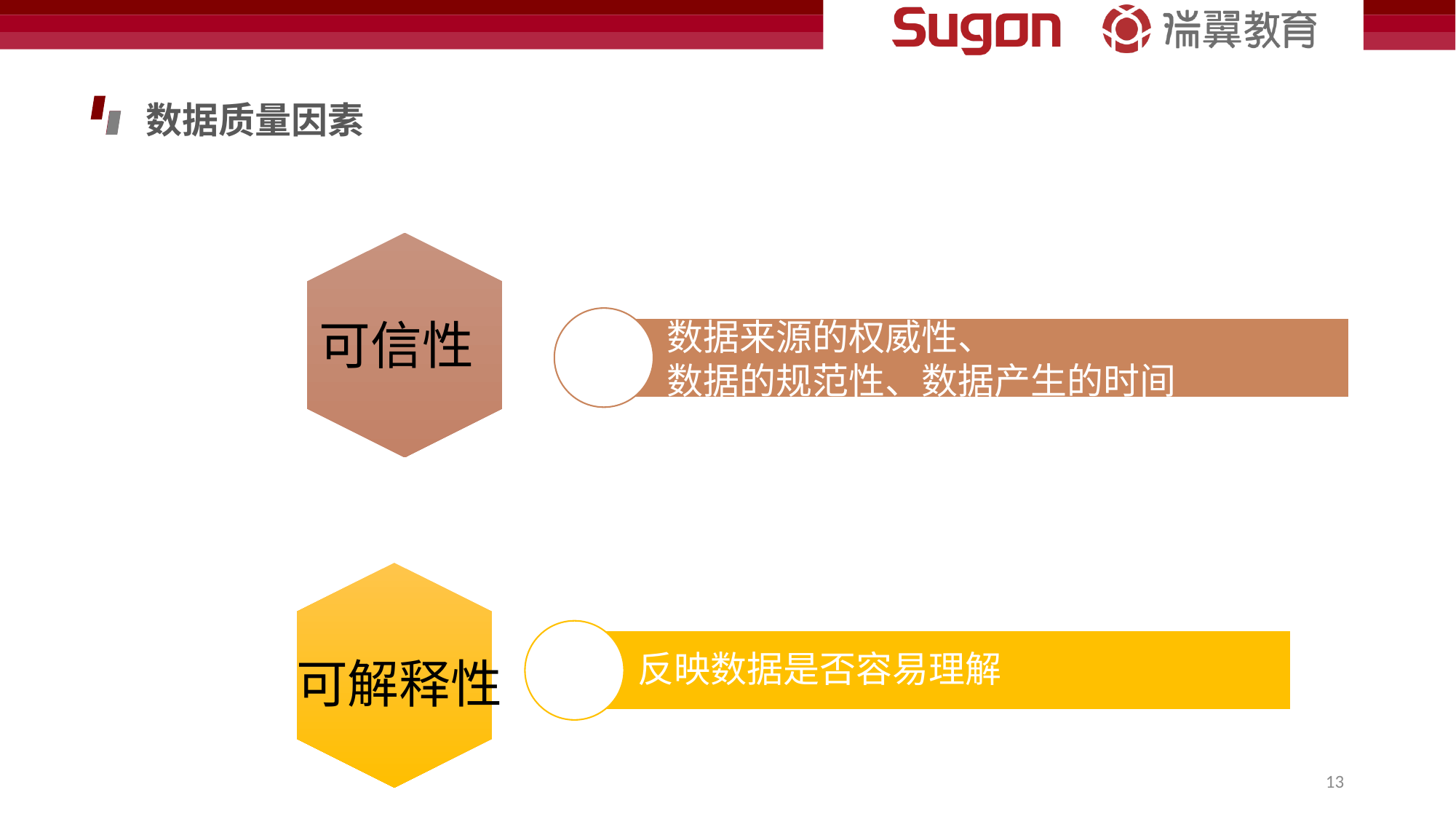

数据质量因素

可信性

数据来源的权威性、
数据的规范性、数据产生的时间

反映数据是否容易理解
可解释性
13